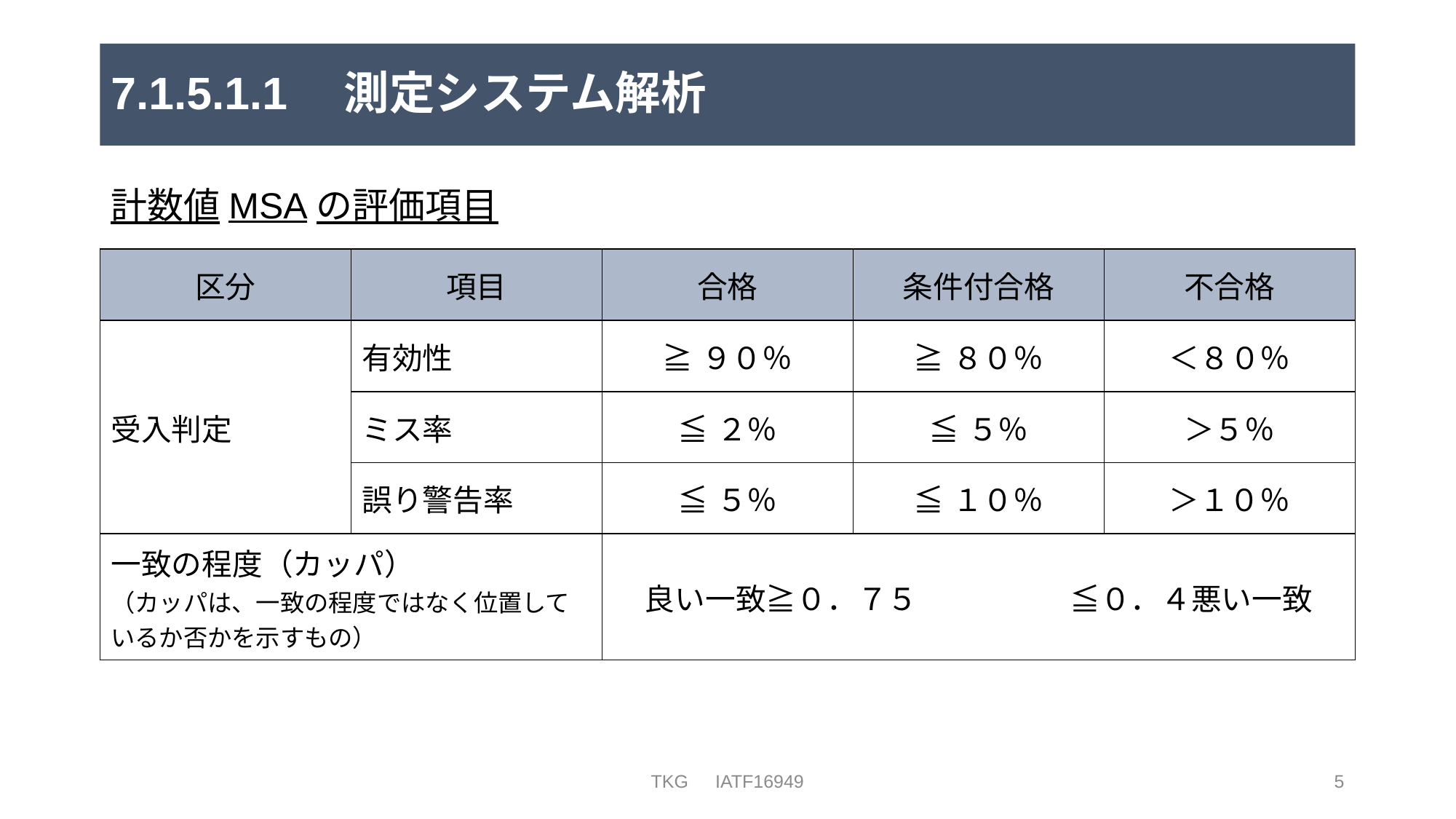

# 7.1.5.1.1　測定システム解析
計数値MSAの評価項目

| 区分 | 項目 | 合格 | 条件付合格 | 不合格 |
| --- | --- | --- | --- | --- |
| 受入判定 | 有効性 | ≧９０％ | ≧８０％ | ＜８０％ |
|  | ミス率 | ≦２％ | ≦５％ | ＞５％ |
|  | 誤り警告率 | ≦５％ | ≦１０％ | ＞１０％ |
| 一致の程度（カッパ） （カッパは、一致の程度ではなく位置しているか否かを示すもの） |  | 良い一致≧０．７５　　　　　≦０．４悪い一致 |  |  |
TKG　IATF16949
5